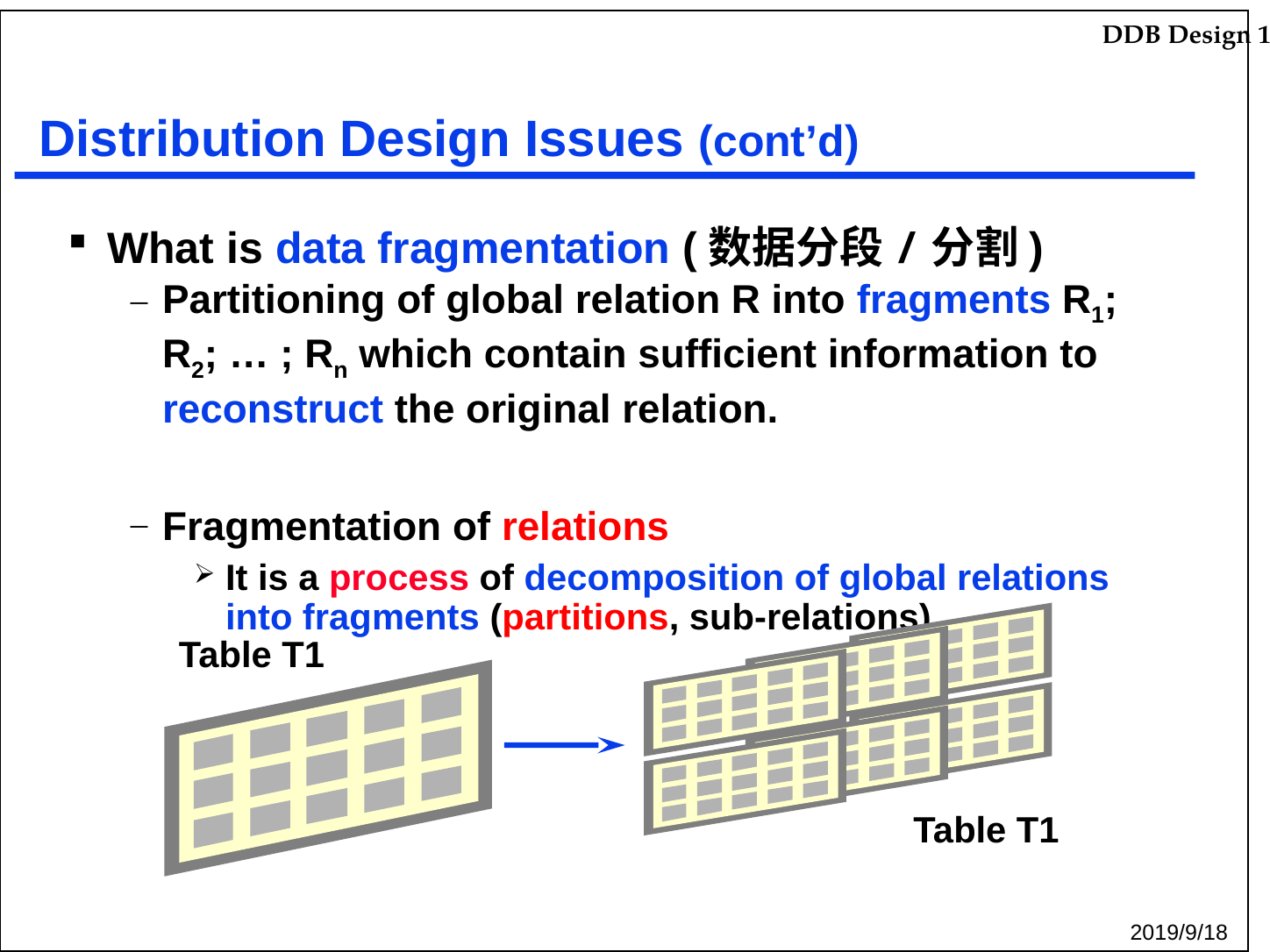

# Distribution Design Issues (cont’d)
What is data fragmentation (数据分段/分割)
Partitioning of global relation R into fragments R1; R2; … ; Rn which contain sufficient information to reconstruct the original relation.

Fragmentation of relations
It is a process of decomposition of global relations into fragments (partitions, sub-relations)

Table T1

Table T1